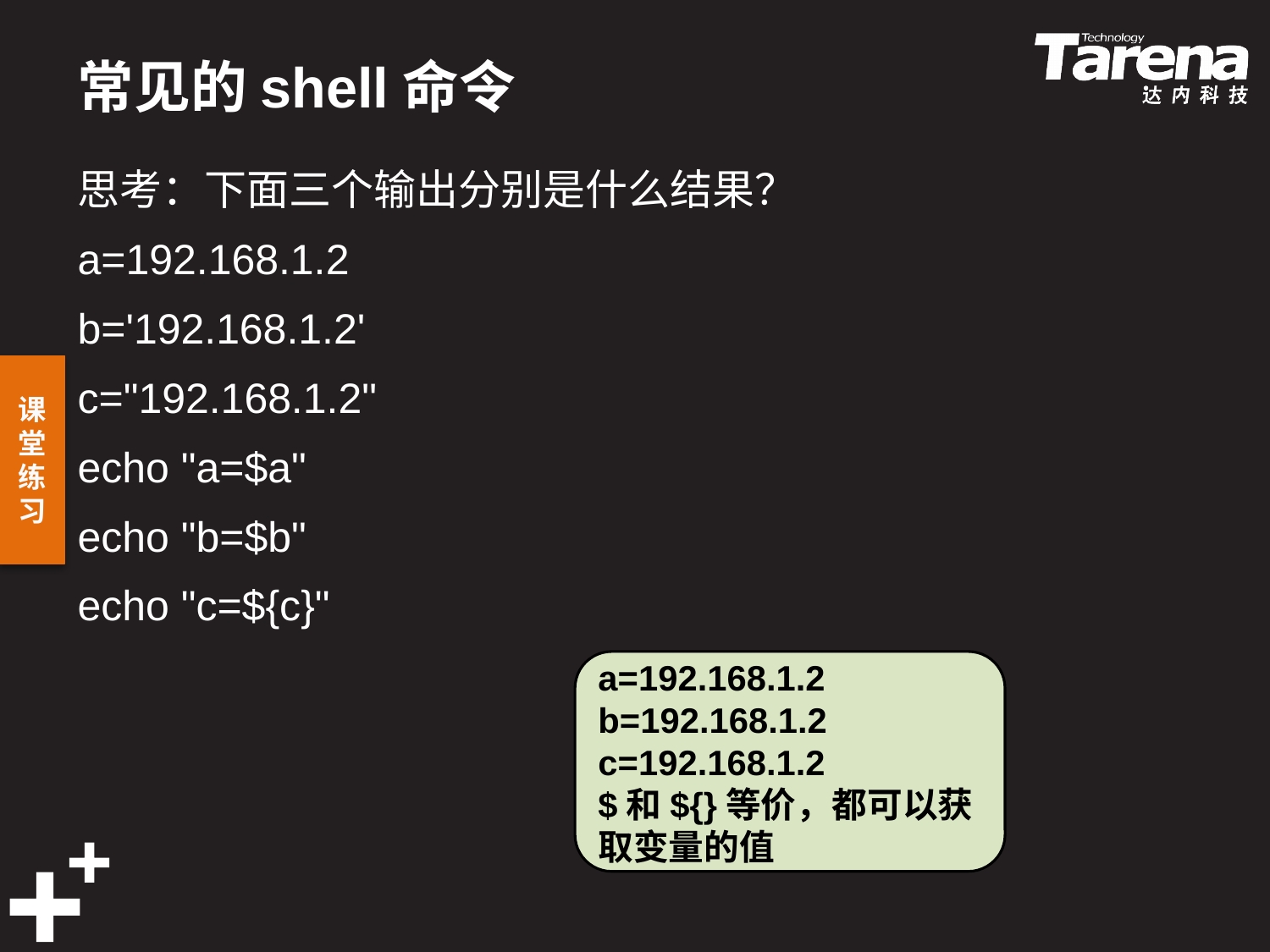

# 常见的shell命令
思考：下面三个输出分别是什么结果？
a=192.168.1.2
b='192.168.1.2'
c="192.168.1.2"
echo "a=$a"
echo "b=$b"
echo "c=${c}"
a=192.168.1.2
b=192.168.1.2
c=192.168.1.2
$和${}等价，都可以获取变量的值